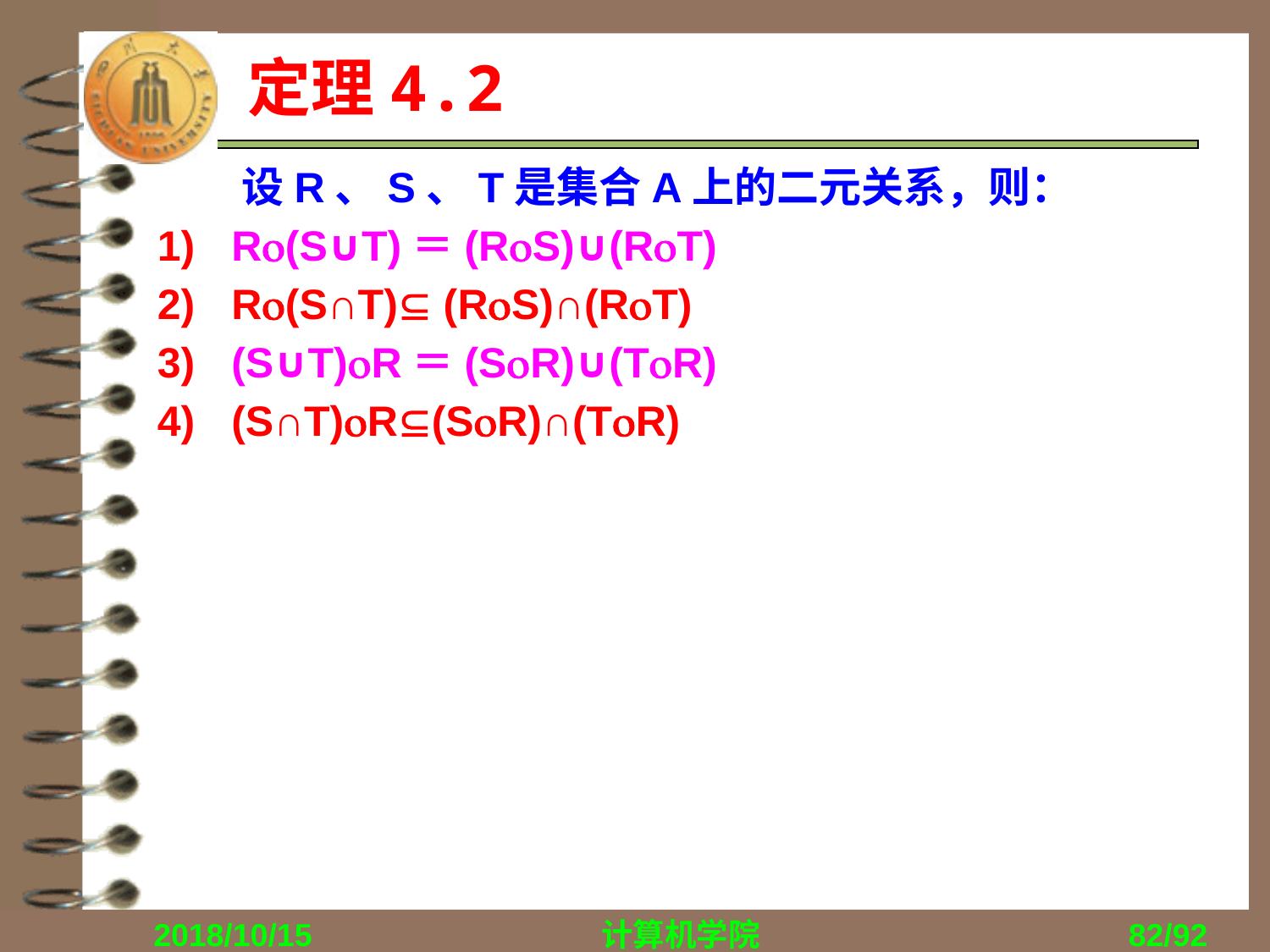

定理4.2
　　设R、S、T是集合A上的二元关系，则：
Rο(S∪T)＝(RοS)∪(RοT)
Rο(S∩T)⊆ (RοS)∩(RοT)
(S∪T)οR＝(SοR)∪(TοR)
(S∩T)οR⊆(SοR)∩(TοR)
2018/10/15
计算机学院
82/92